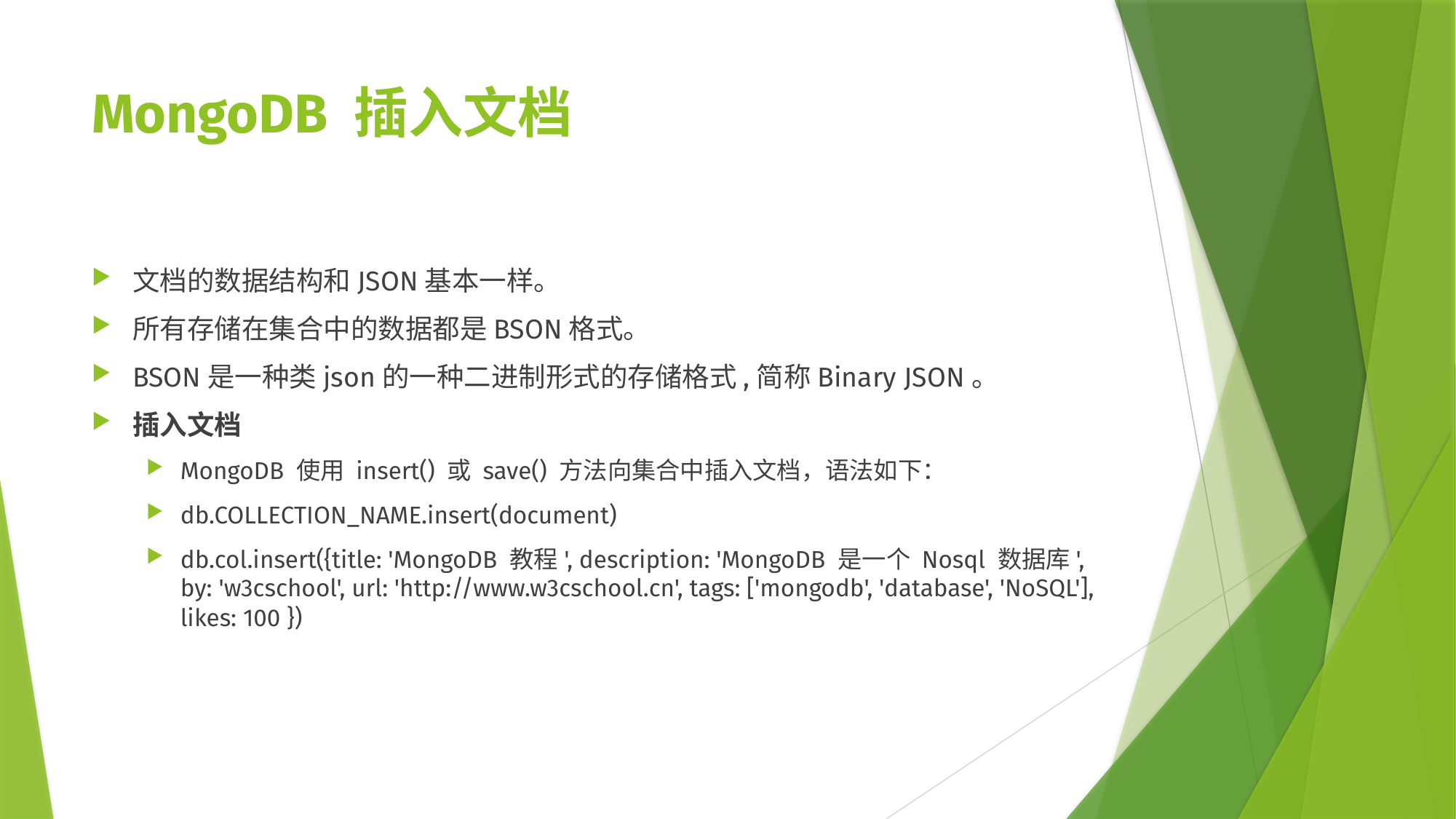

# MongoDB 插入文档
文档的数据结构和JSON基本一样。
所有存储在集合中的数据都是BSON格式。
BSON是一种类json的一种二进制形式的存储格式,简称Binary JSON。
插入文档
MongoDB 使用 insert() 或 save() 方法向集合中插入文档，语法如下：
db.COLLECTION_NAME.insert(document)
db.col.insert({title: 'MongoDB 教程', description: 'MongoDB 是一个 Nosql 数据库', by: 'w3cschool', url: 'http://www.w3cschool.cn', tags: ['mongodb', 'database', 'NoSQL'], likes: 100 })